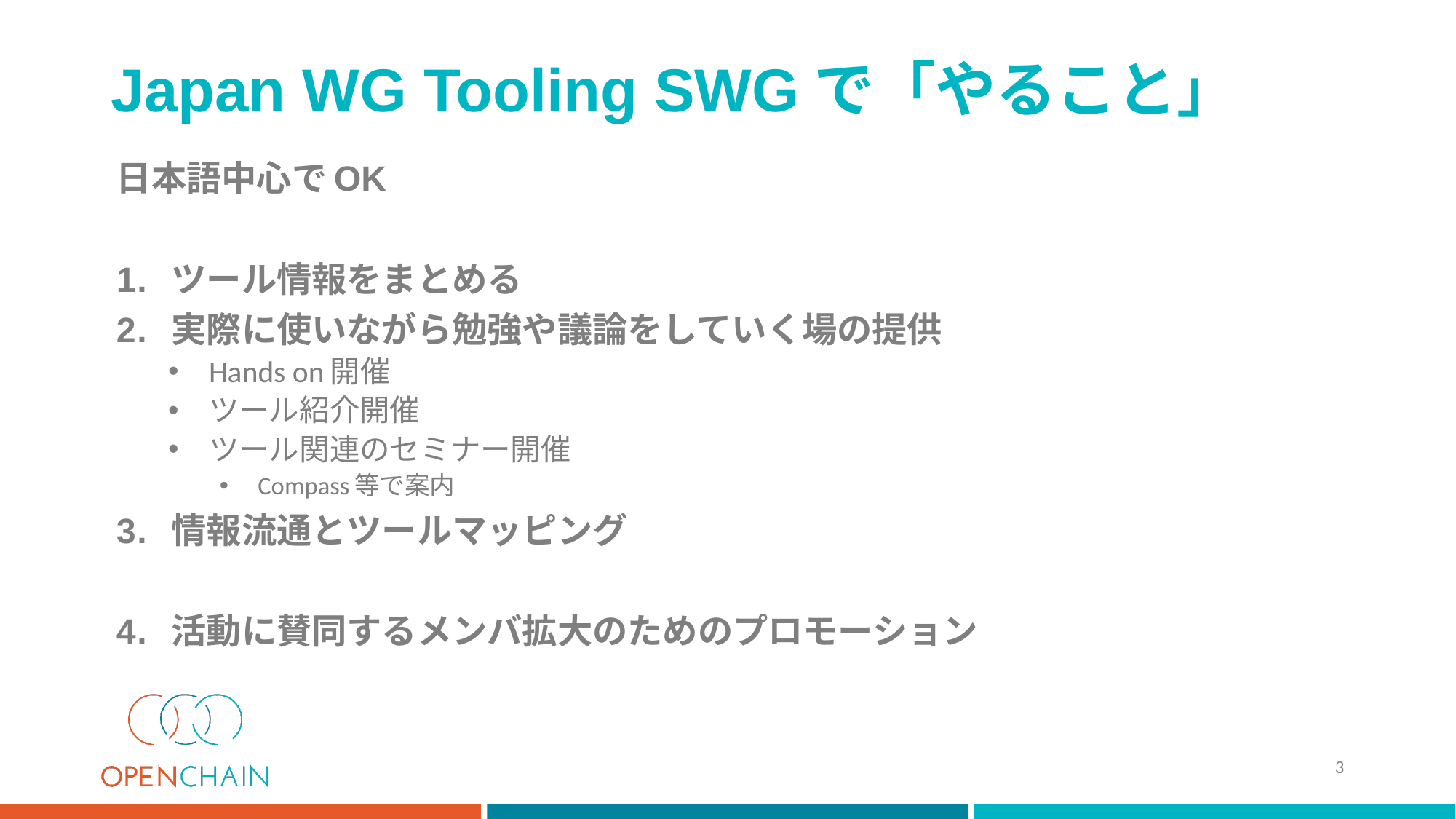

# Japan WG Tooling SWGで「やること」
日本語中心でOK

ツール情報をまとめる
実際に使いながら勉強や議論をしていく場の提供
Hands on開催
ツール紹介開催
ツール関連のセミナー開催
Compass等で案内
情報流通とツールマッピング

活動に賛同するメンバ拡大のためのプロモーション

3